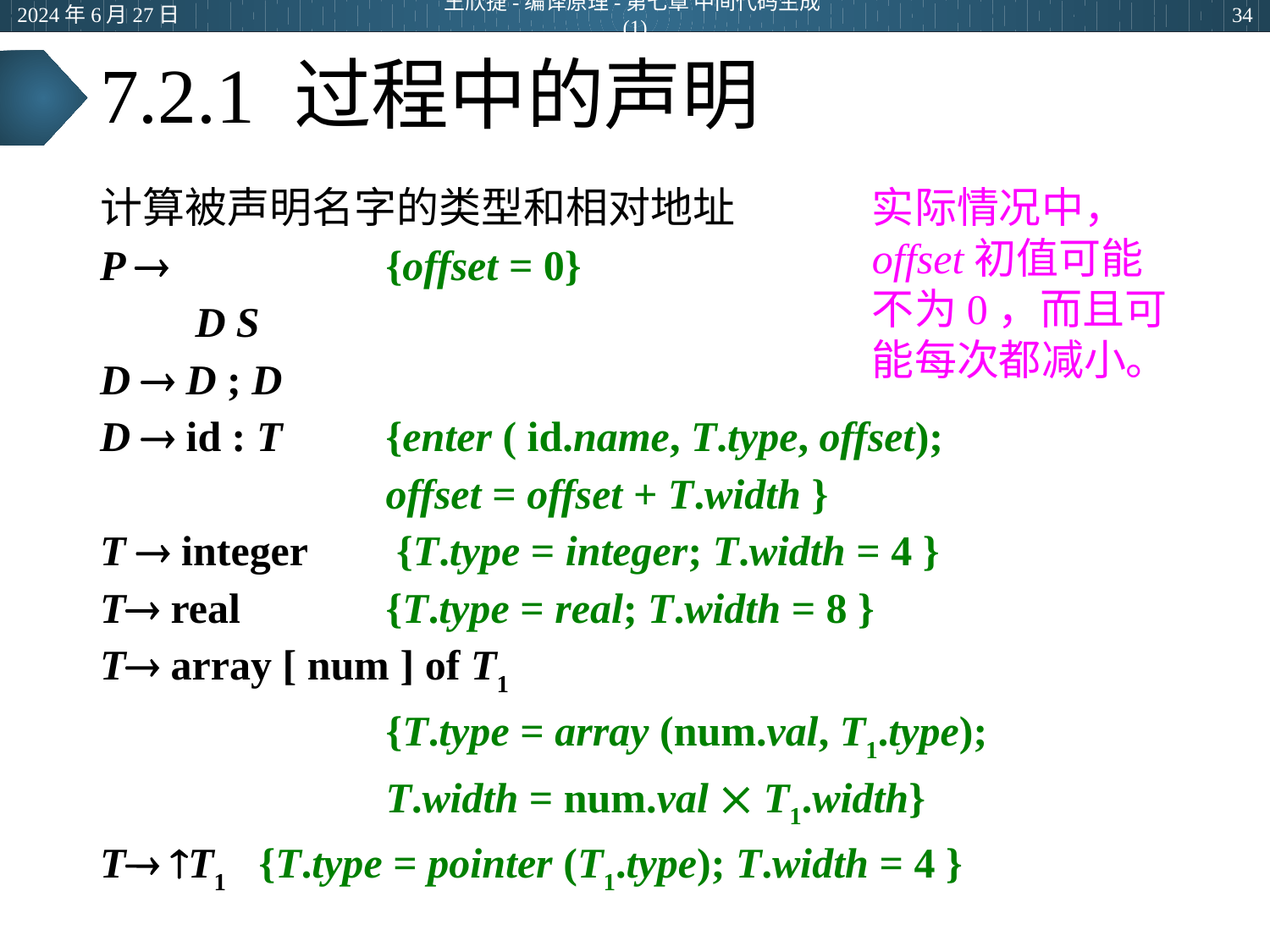

2024年6月27日
王欣捷-编译原理-第七章 中间代码生成(1)
34
# 7.2.1 过程中的声明
计算被声明名字的类型和相对地址
P →		{offset = 0}
         D S
D → D ; D
D → id : T	{enter ( id.name, T.type, offset);
			offset = offset + T.width }
T → integer	 {T.type = integer; T.width = 4 }
T→ real  	{T.type = real; T.width = 8 }
T→ array [ num ] of T1
			{T.type = array (num.val, T1.type);
			T.width = num.val × T1.width}
T→ ↑T1  	{T.type = pointer (T1.type); T.width = 4 }
实际情况中，
offset初值可能
不为0，而且可
能每次都减小。